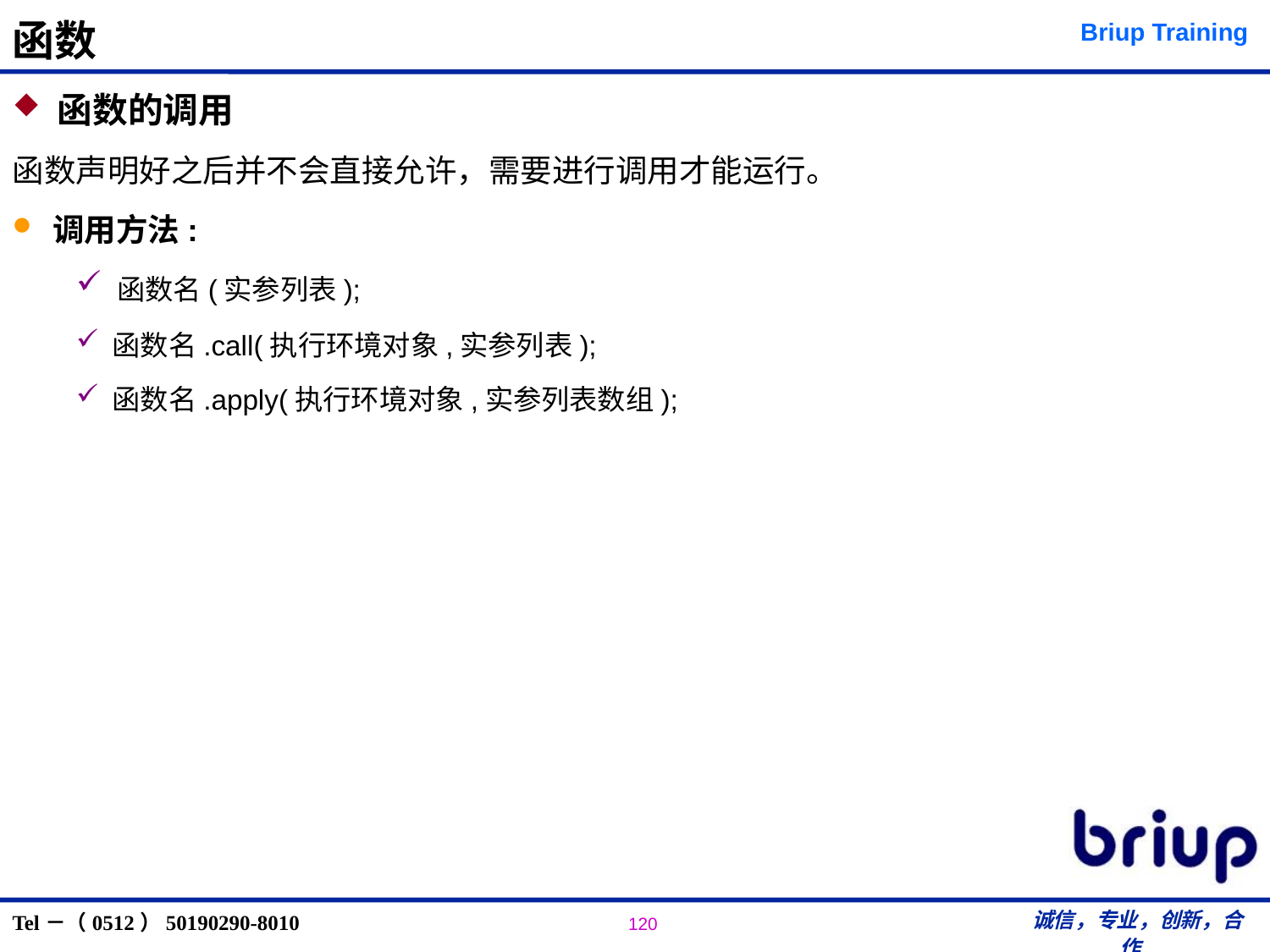

# 函数
 函数的调用
函数声明好之后并不会直接允许，需要进行调用才能运行。
 调用方法:
 函数名(实参列表);
 函数名.call(执行环境对象,实参列表);
 函数名.apply(执行环境对象,实参列表数组);